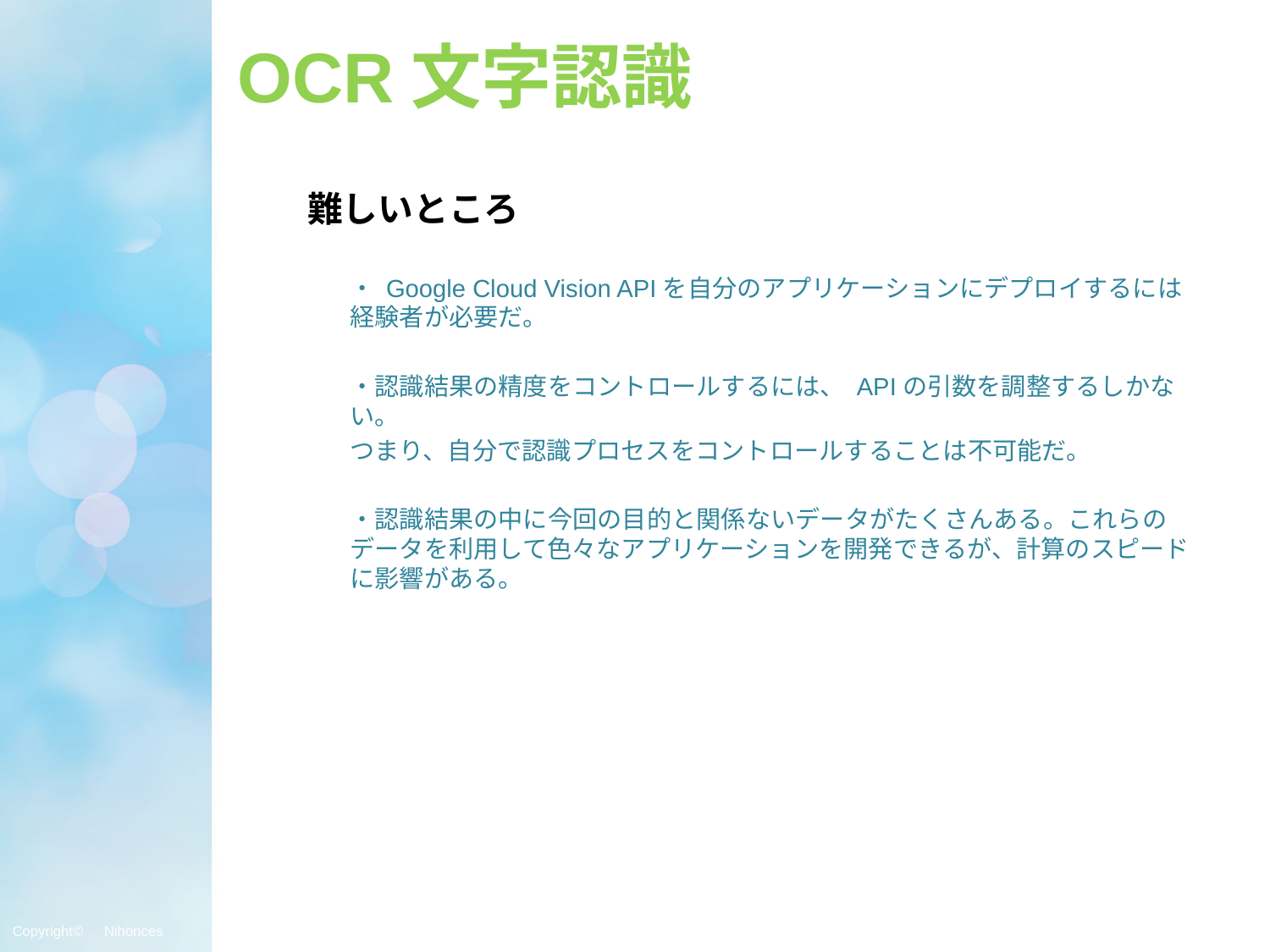

# OCR文字認識
難しいところ
・ Google Cloud Vision APIを自分のアプリケーションにデプロイするには経験者が必要だ。

・認識結果の精度をコントロールするには、 APIの引数を調整するしかない。
つまり、自分で認識プロセスをコントロールすることは不可能だ。

・認識結果の中に今回の目的と関係ないデータがたくさんある。これらのデータを利用して色々なアプリケーションを開発できるが、計算のスピードに影響がある。

Copyright©　Nihonces